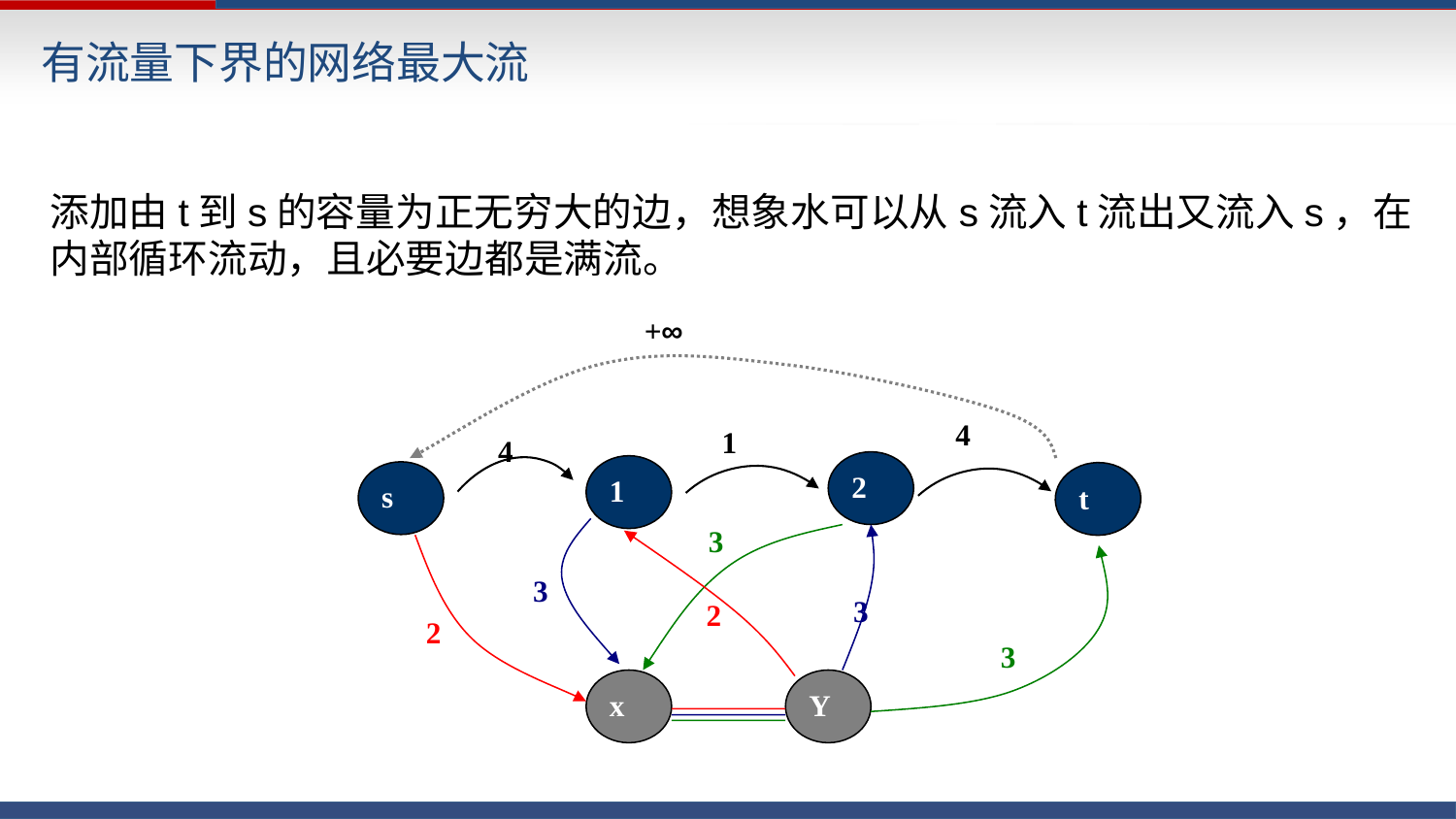

有流量下界的网络最大流
添加由t到s的容量为正无穷大的边，想象水可以从s流入t流出又流入s，在内部循环流动，且必要边都是满流。
+∞

4

1

4

2
1

s
t
3

3
3
2
2
3
x
Y